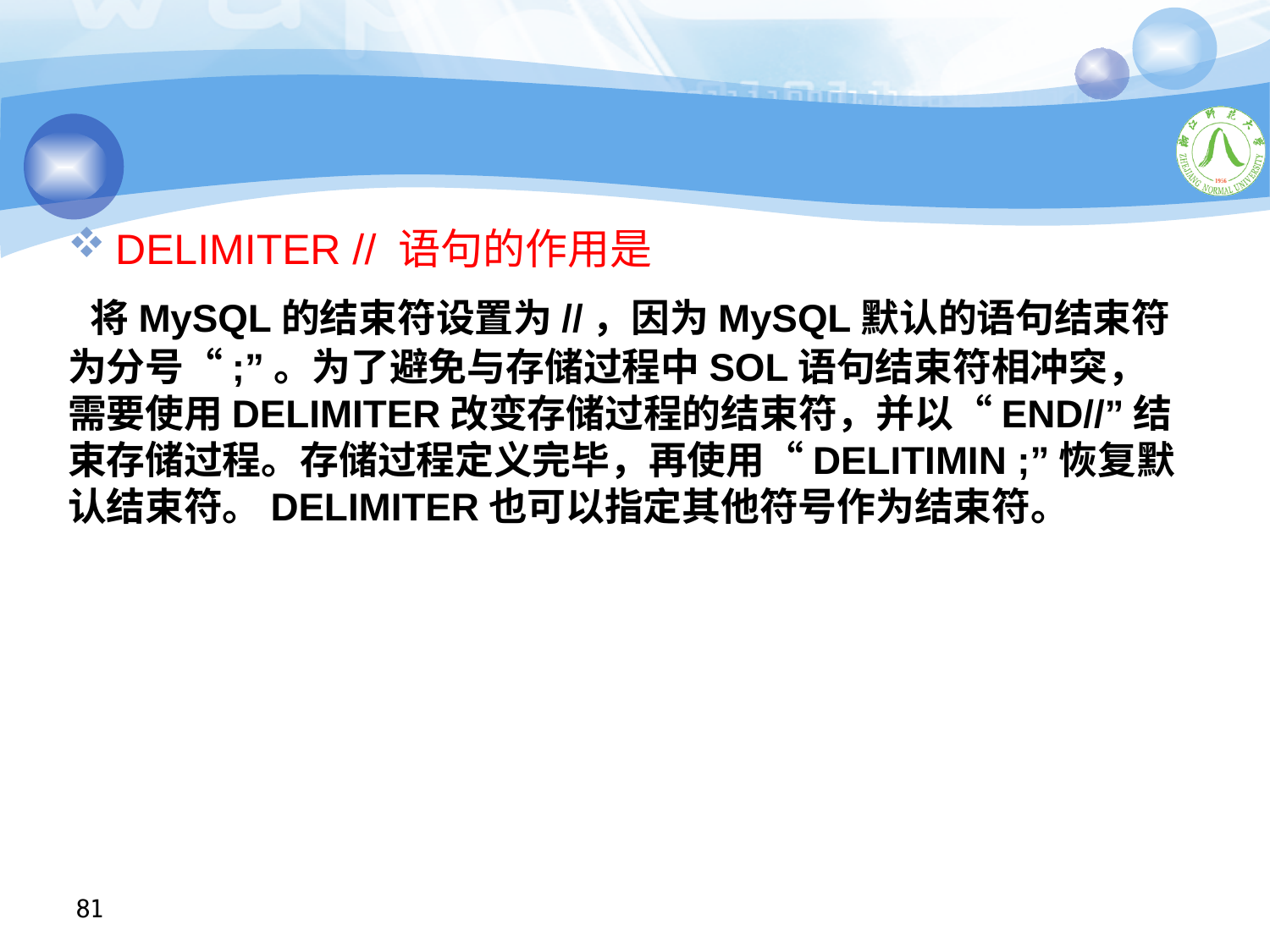

#
DELIMITER // 语句的作用是
 将MySQL的结束符设置为//，因为MySQL默认的语句结束符为分号“;”。为了避免与存储过程中SOL语句结束符相冲突，需要使用DELIMITER改变存储过程的结束符，并以“END//”结束存储过程。存储过程定义完毕，再使用“DELITIMIN ;”恢复默认结束符。DELIMITER也可以指定其他符号作为结束符。
81